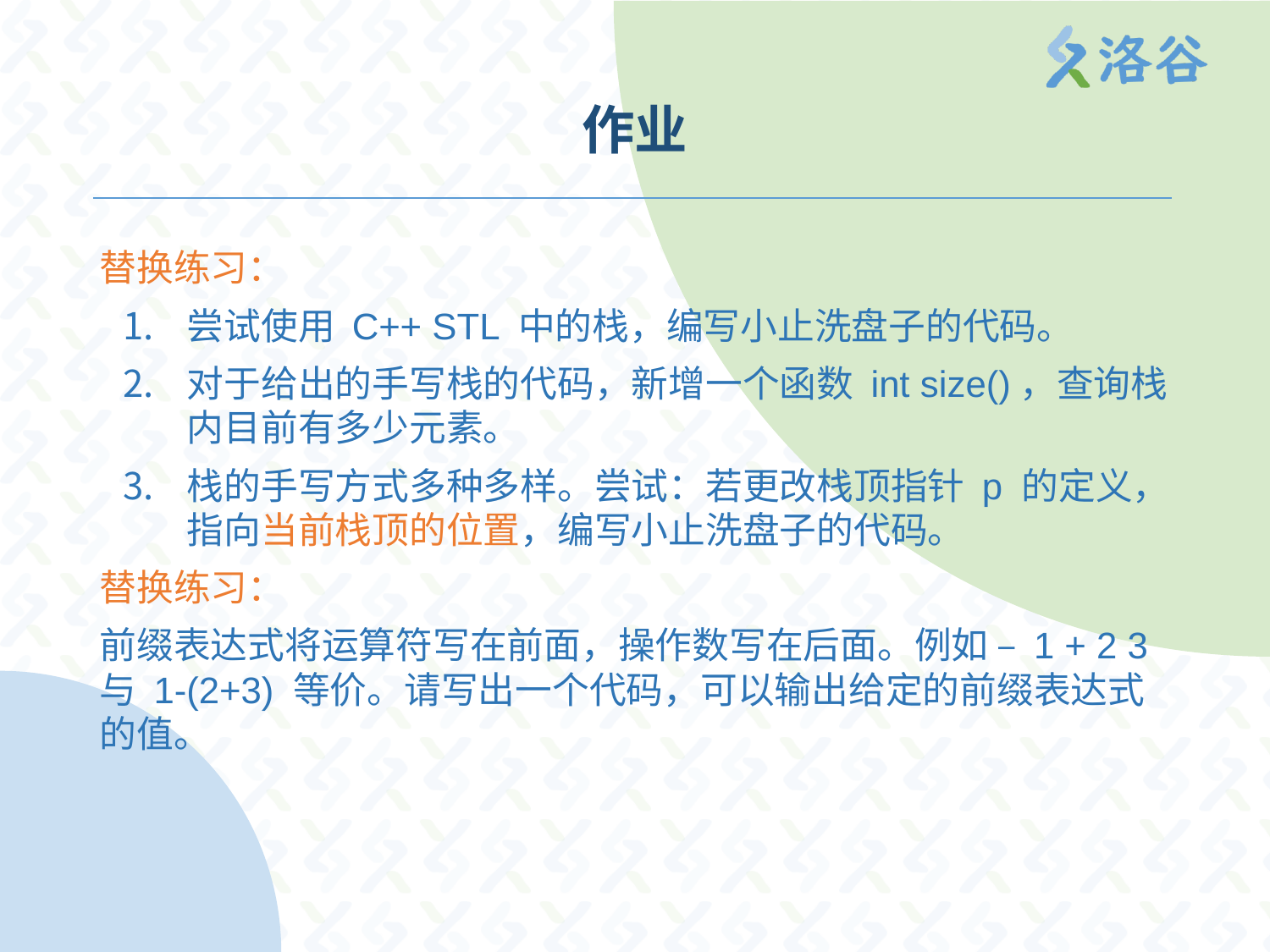

# 作业
替换练习：
尝试使用 C++ STL 中的栈，编写小止洗盘子的代码。
对于给出的手写栈的代码，新增一个函数 int size()，查询栈内目前有多少元素。
栈的手写方式多种多样。尝试：若更改栈顶指针 p 的定义，指向当前栈顶的位置，编写小止洗盘子的代码。
替换练习：
前缀表达式将运算符写在前面，操作数写在后面。例如 – 1 + 2 3 与 1-(2+3) 等价。请写出一个代码，可以输出给定的前缀表达式的值。